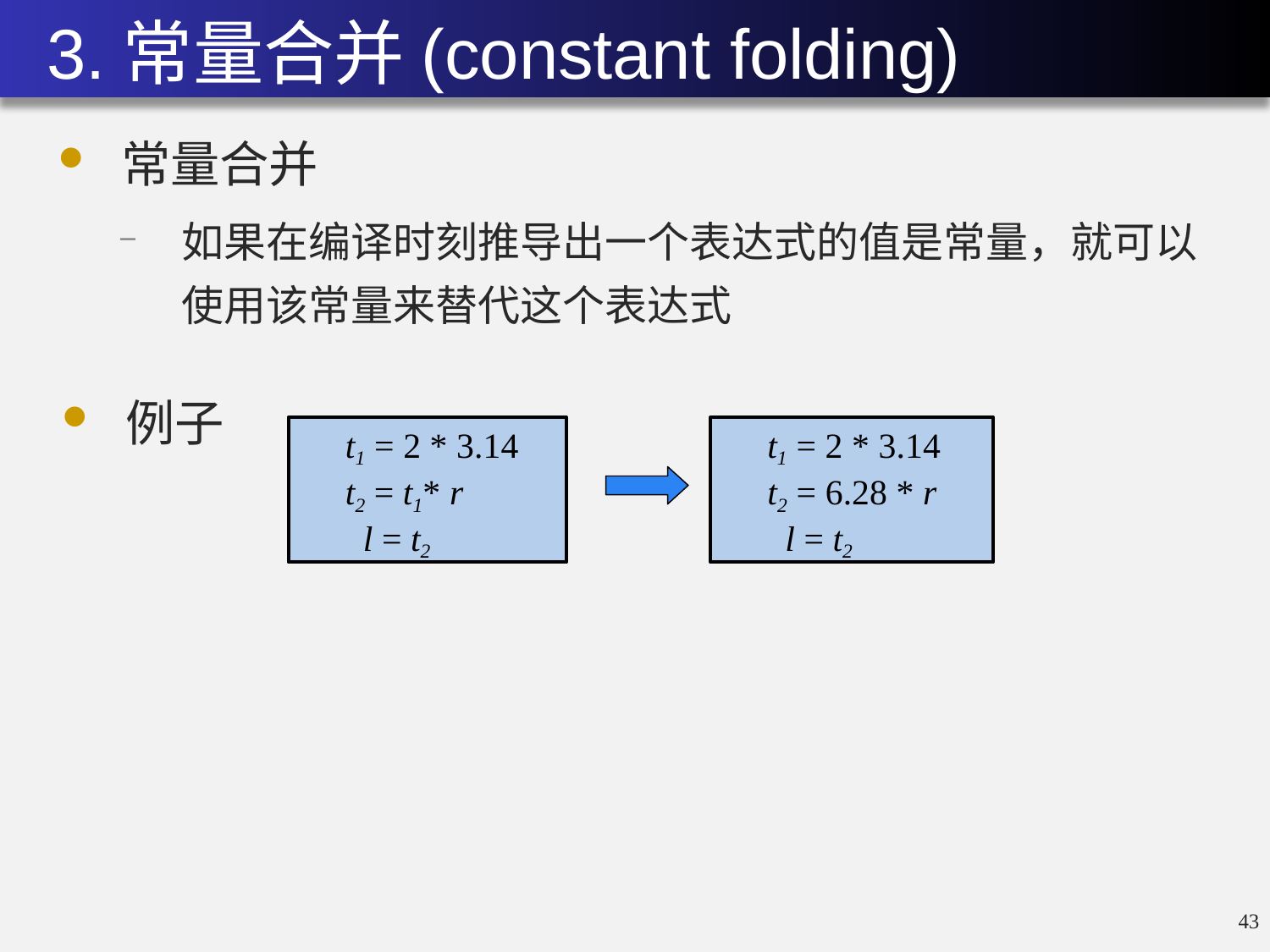

3.常量合并(constant folding)
常量合并
如果在编译时刻推导出一个表达式的值是常量，就可以 使用该常量来替代这个表达式
例子
t1 = 2 * 3.14
t2 = t1* r   l = t2
t1 = 2 * 3.14
t2 = 6.28 * r   l = t2

43